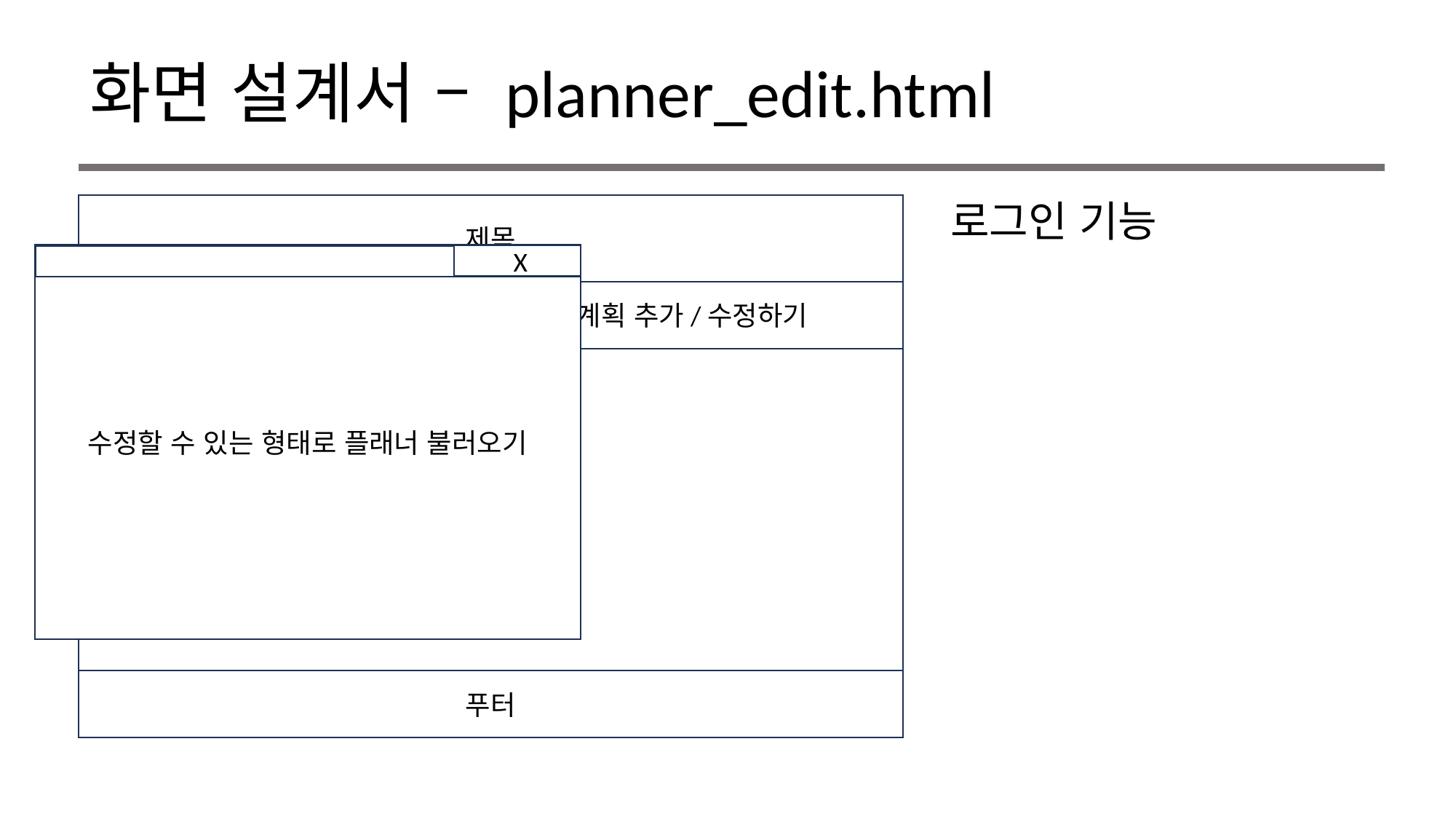

# 화면 설계서 – planner_edit.html

제목
로그인 기능
수정할 수 있는 형태로 플래너 불러오기
 X

도움말
홈으로
계획 추가/수정하기
네비게이션
플래너
푸터